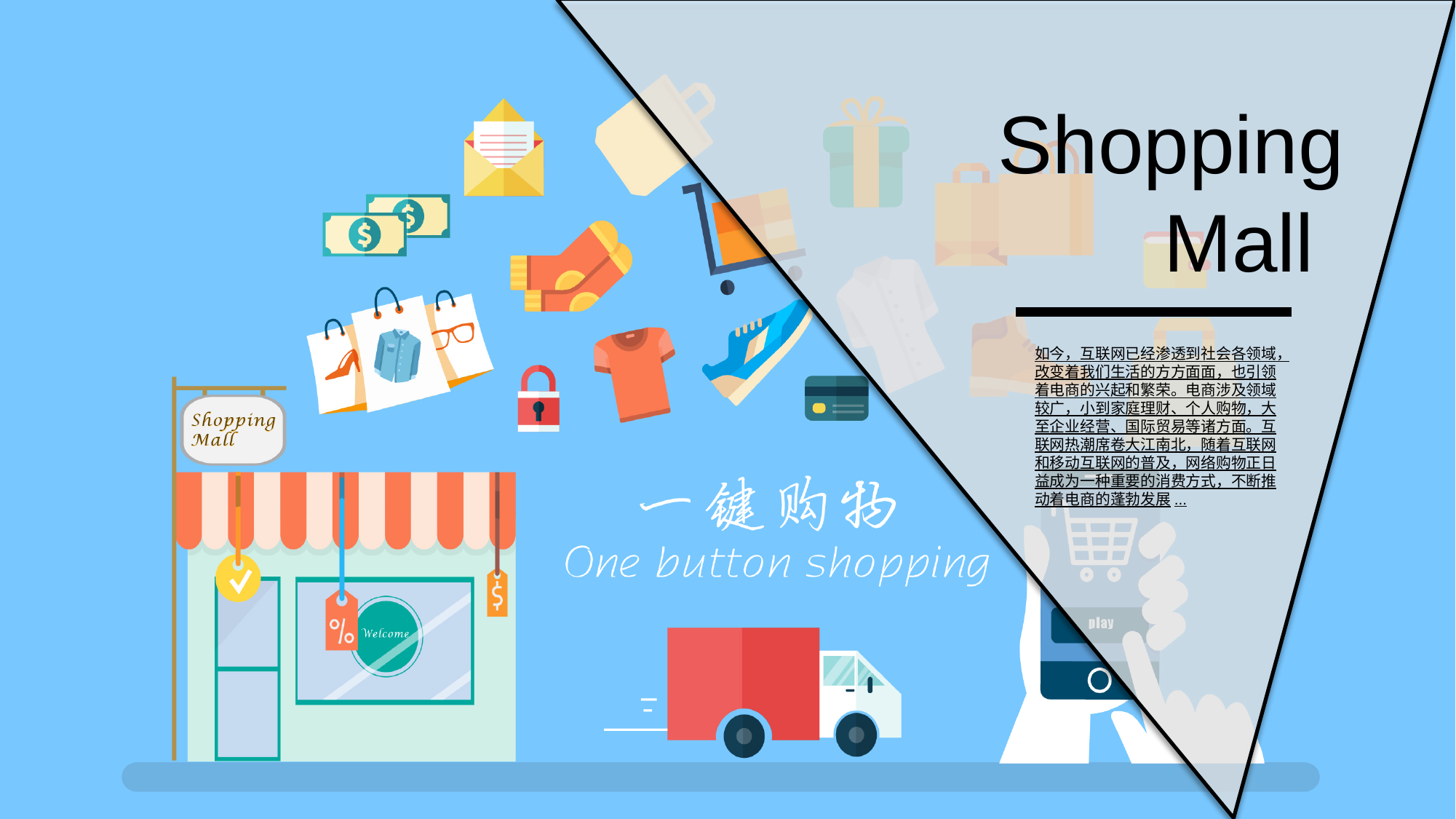

Shopping       Mall
如今，互联网已经渗透到社会各领域，改变着我们生活的方方面面，也引领着电商的兴起和繁荣。电商涉及领域较广，小到家庭理财、个人购物，大至企业经营、国际贸易等诸方面。互联网热潮席卷大江南北，随着互联网和移动互联网的普及，网络购物正日益成为一种重要的消费方式，不断推动着电商的蓬勃发展...